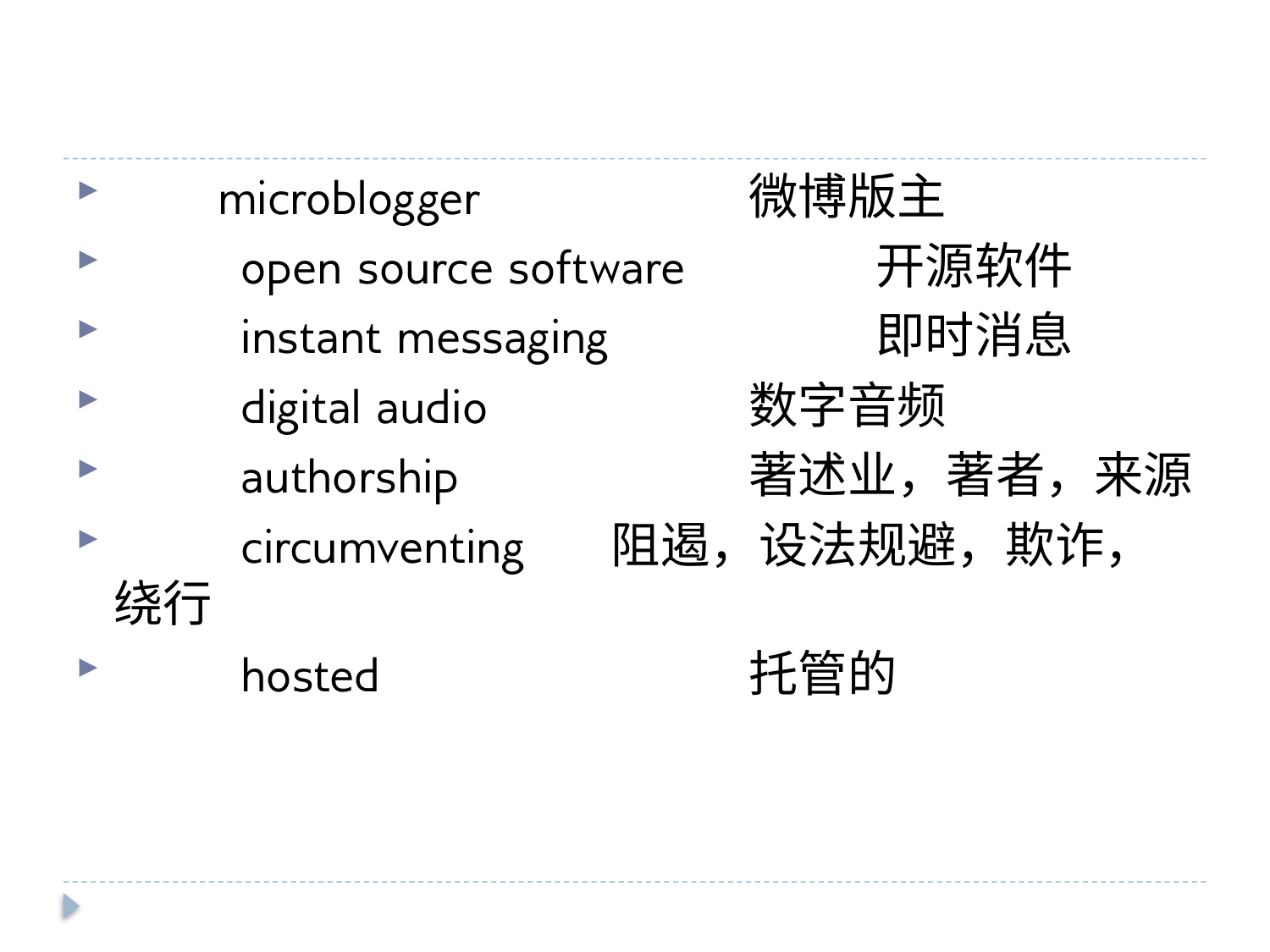

microblogger                	微博版主
	open source software         	开源软件
	instant messaging            	即时消息
	digital audio                	数字音频
	authorship                  	著述业，著者，来源
	circumventing     阻遏，设法规避，欺诈，绕行
	hosted                     	托管的